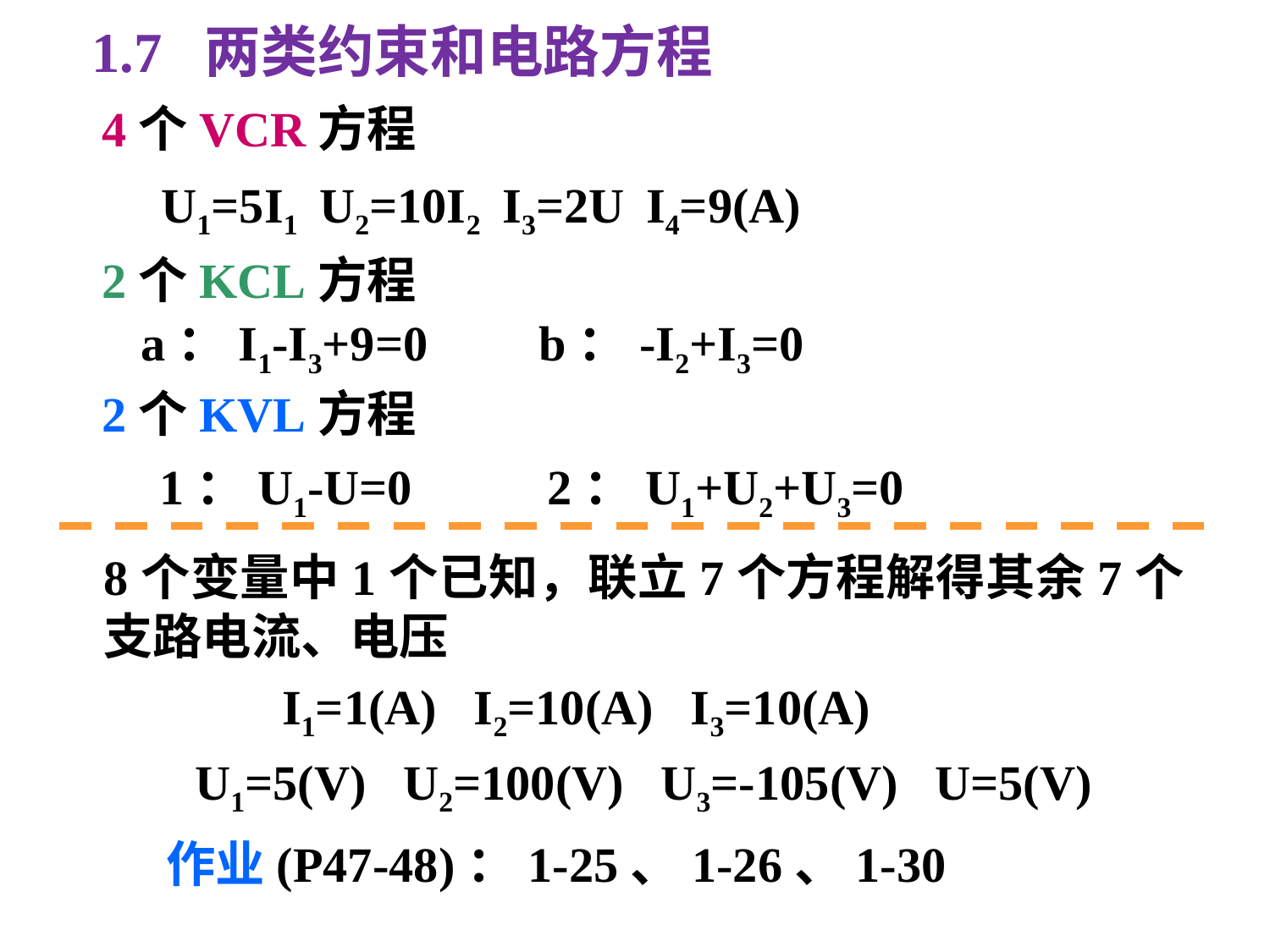

1.7  两类约束和电路方程
4个VCR方程
U1=5I1   U2=10I2   I3=2U   I4=9(A)
2个KCL方程
a：I1-I3+9=0         b：-I2+I3=0
2个KVL方程
1：U1-U=0           2：U1+U2+U3=0
8个变量中1个已知，联立7个方程解得其余7个支路电流、电压
I1=1(A)   I2=10(A)   I3=10(A)
U1=5(V)   U2=100(V)   U3=-105(V)   U=5(V)
作业(P47-48)：1-25、1-26、1-30